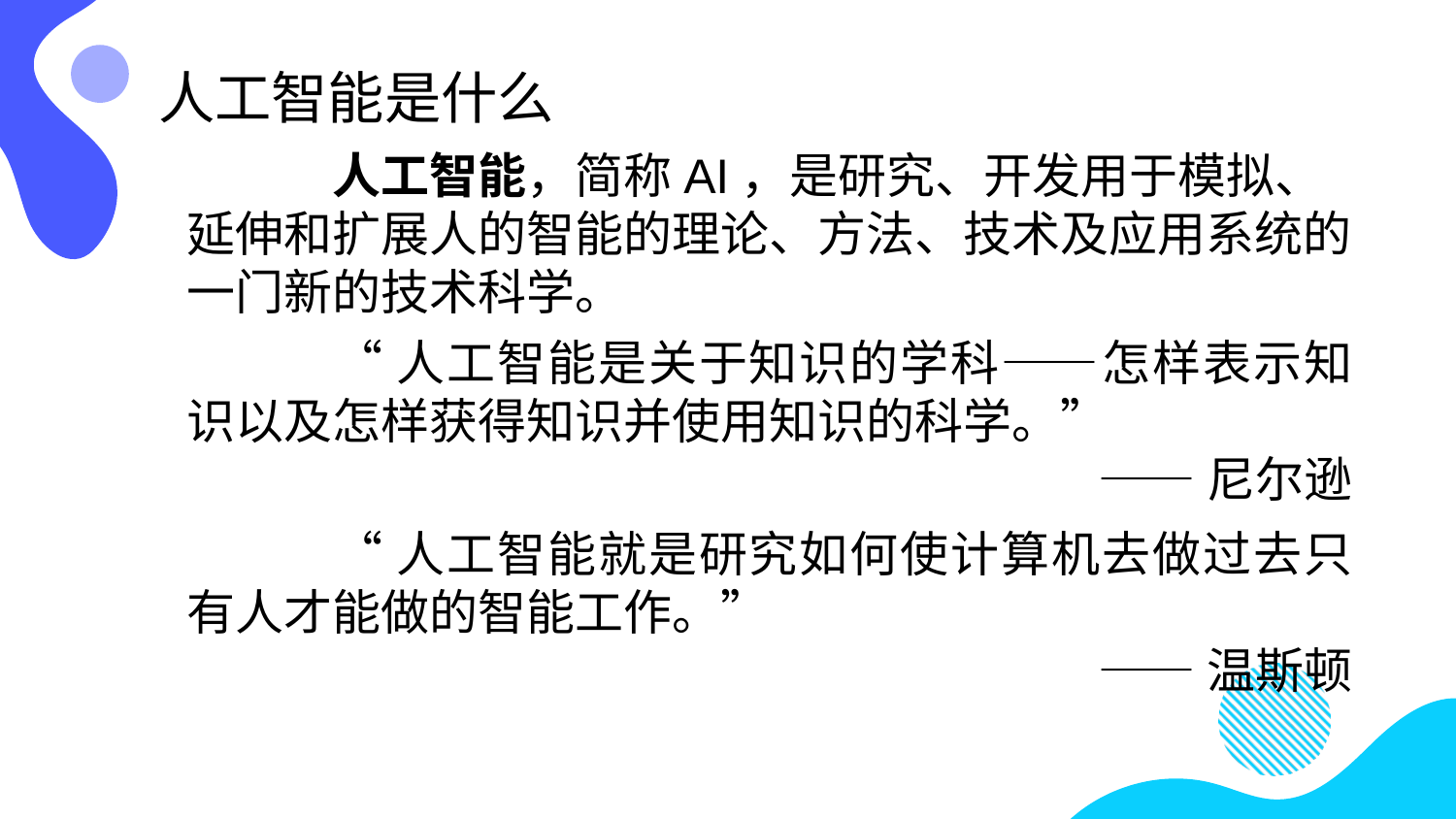

人工智能是什么
	人工智能，简称AI，是研究、开发用于模拟、延伸和扩展人的智能的理论、方法、技术及应用系统的一门新的技术科学。
	“人工智能是关于知识的学科――怎样表示知识以及怎样获得知识并使用知识的科学。”
——尼尔逊
	“人工智能就是研究如何使计算机去做过去只有人才能做的智能工作。”
——温斯顿